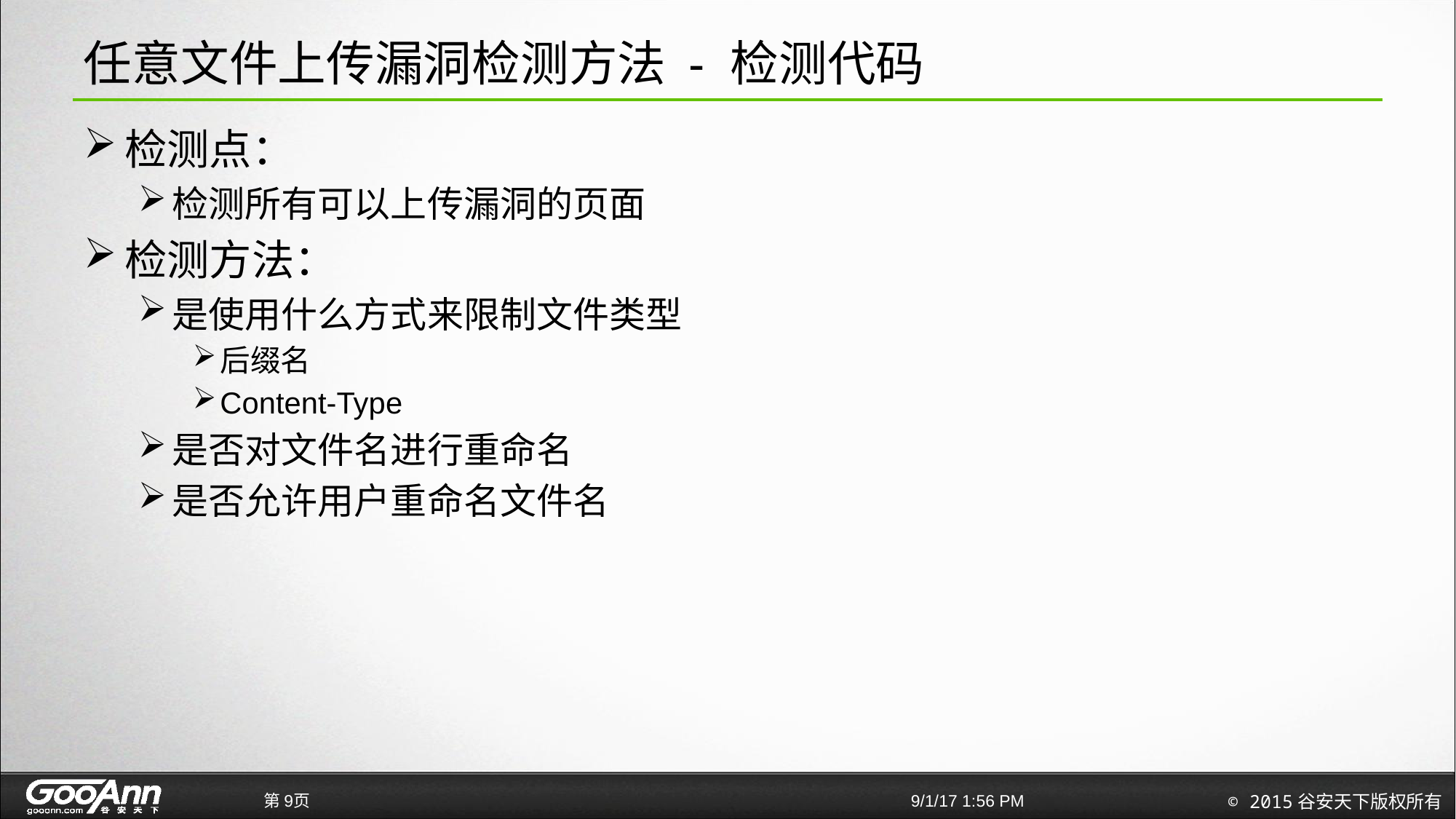

# 任意文件上传漏洞检测方法 - 检测代码
检测点：
检测所有可以上传漏洞的页面
检测方法：
是使用什么方式来限制文件类型
后缀名
Content-Type
是否对文件名进行重命名
是否允许用户重命名文件名